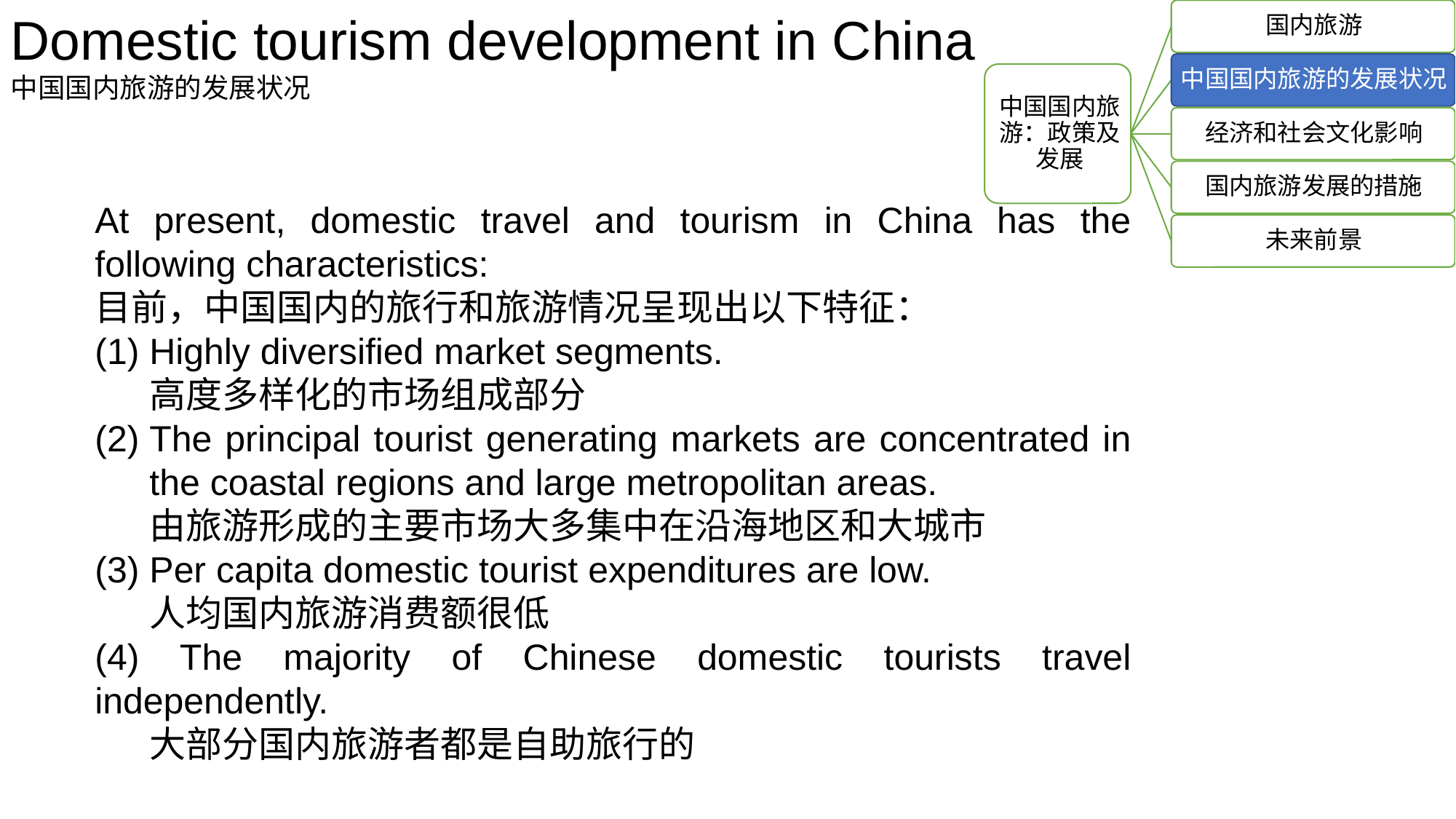

Domestic tourism development in China
中国国内旅游的发展状况
中国国内旅游：政策及发展

国内旅游

中国国内旅游的发展状况

经济和社会文化影响

国内旅游发展的措施

未来前景
At present, domestic travel and tourism in China has the following characteristics:
目前，中国国内的旅行和旅游情况呈现出以下特征：
Highly diversified market segments.
高度多样化的市场组成部分
The principal tourist generating markets are concentrated in the coastal regions and large metropolitan areas.
由旅游形成的主要市场大多集中在沿海地区和大城市
(3) Per capita domestic tourist expenditures are low.
人均国内旅游消费额很低
(4) The majority of Chinese domestic tourists travel independently.
大部分国内旅游者都是自助旅行的